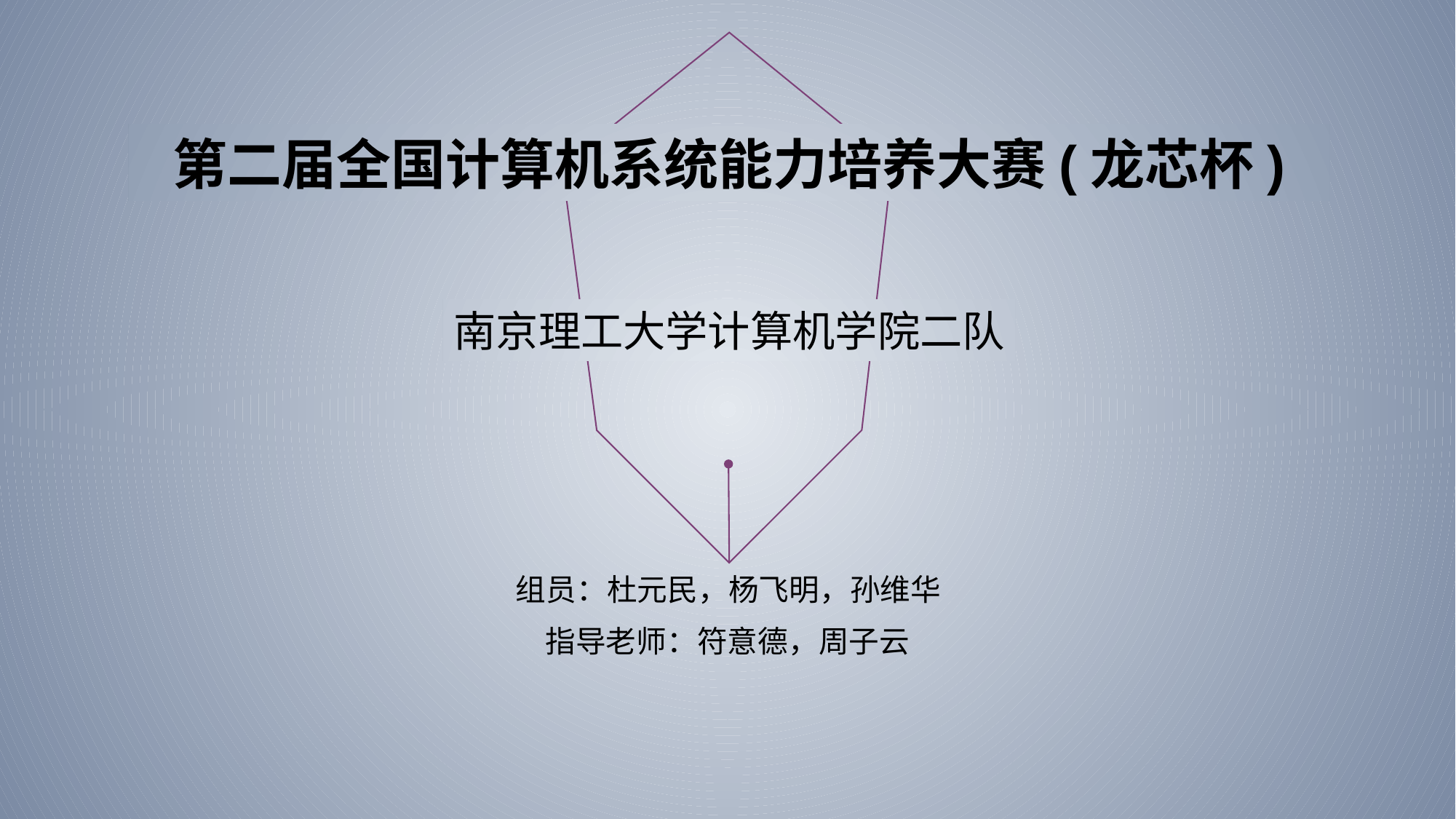

第二届全国计算机系统能力培养大赛(龙芯杯)
南京理工大学计算机学院二队

组员：杜元民，杨飞明，孙维华
指导老师：符意德，周子云